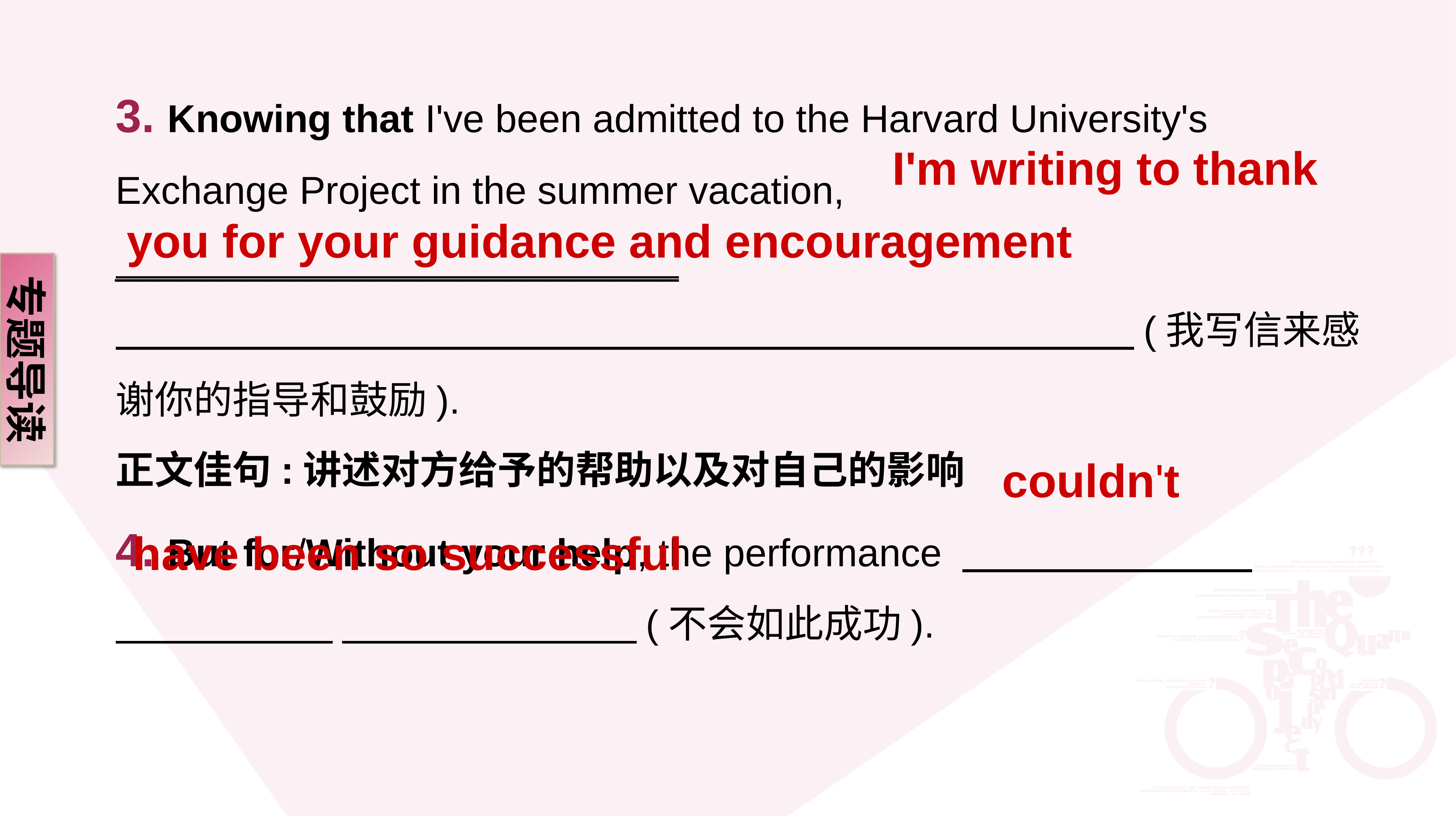

3. Knowing that I've been admitted to the Harvard University's Exchange Project in the summer vacation, __________________________
　　　　　             　　　　　                                              　　　(我写信来感谢你的指导和鼓励).
正文佳句:讲述对方给予的帮助以及对自己的影响
4. But for/Without your help, the performance 　　  　　　　　.
                         　 　　      　　　(不会如此成功).
                                                           I'm writing to thank you for your guidance and encouragement
专题导读
                                                                    couldn't
 have been so successful